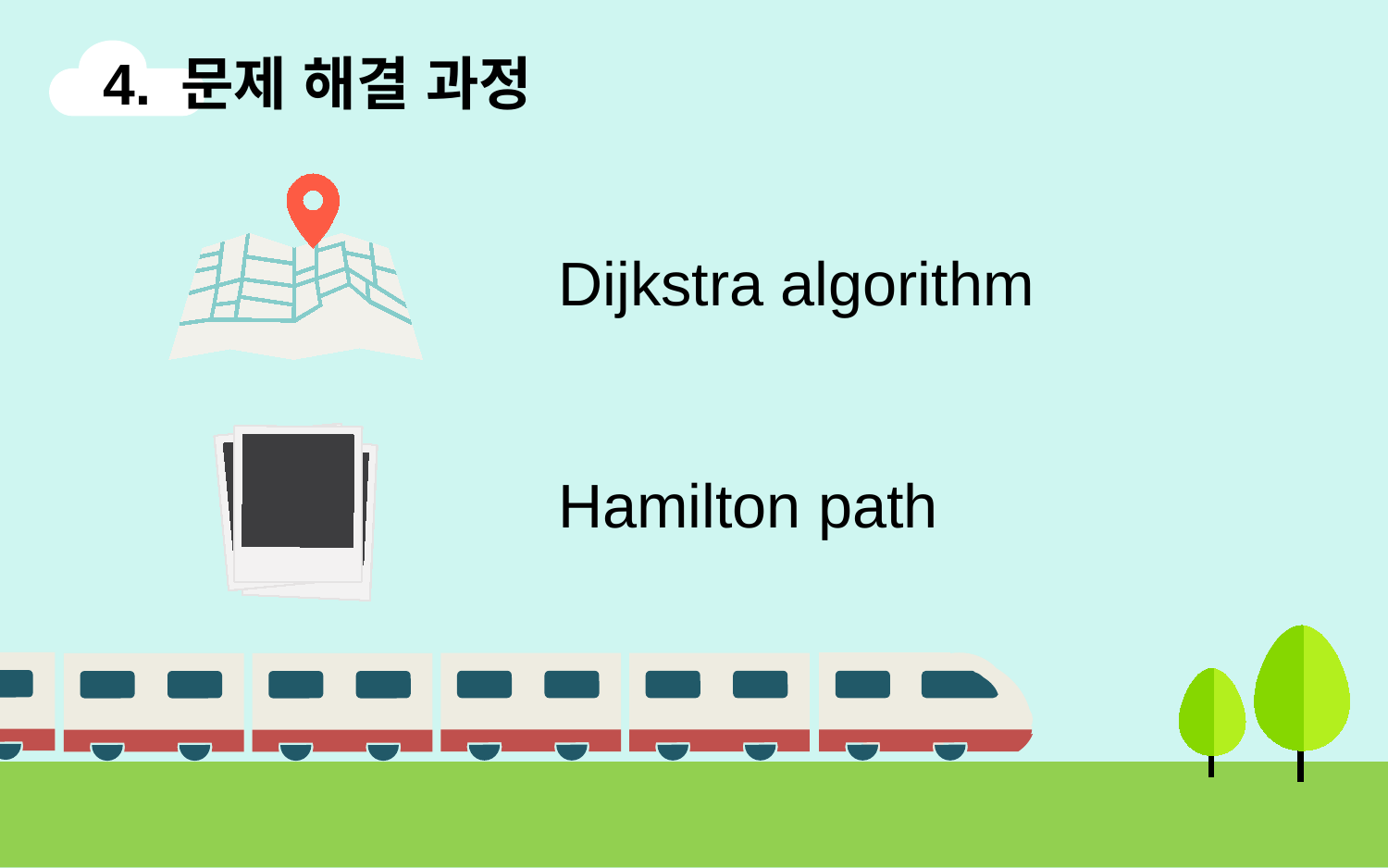

4. 문제 해결 과정

Dijkstra algorithm

Hamilton path